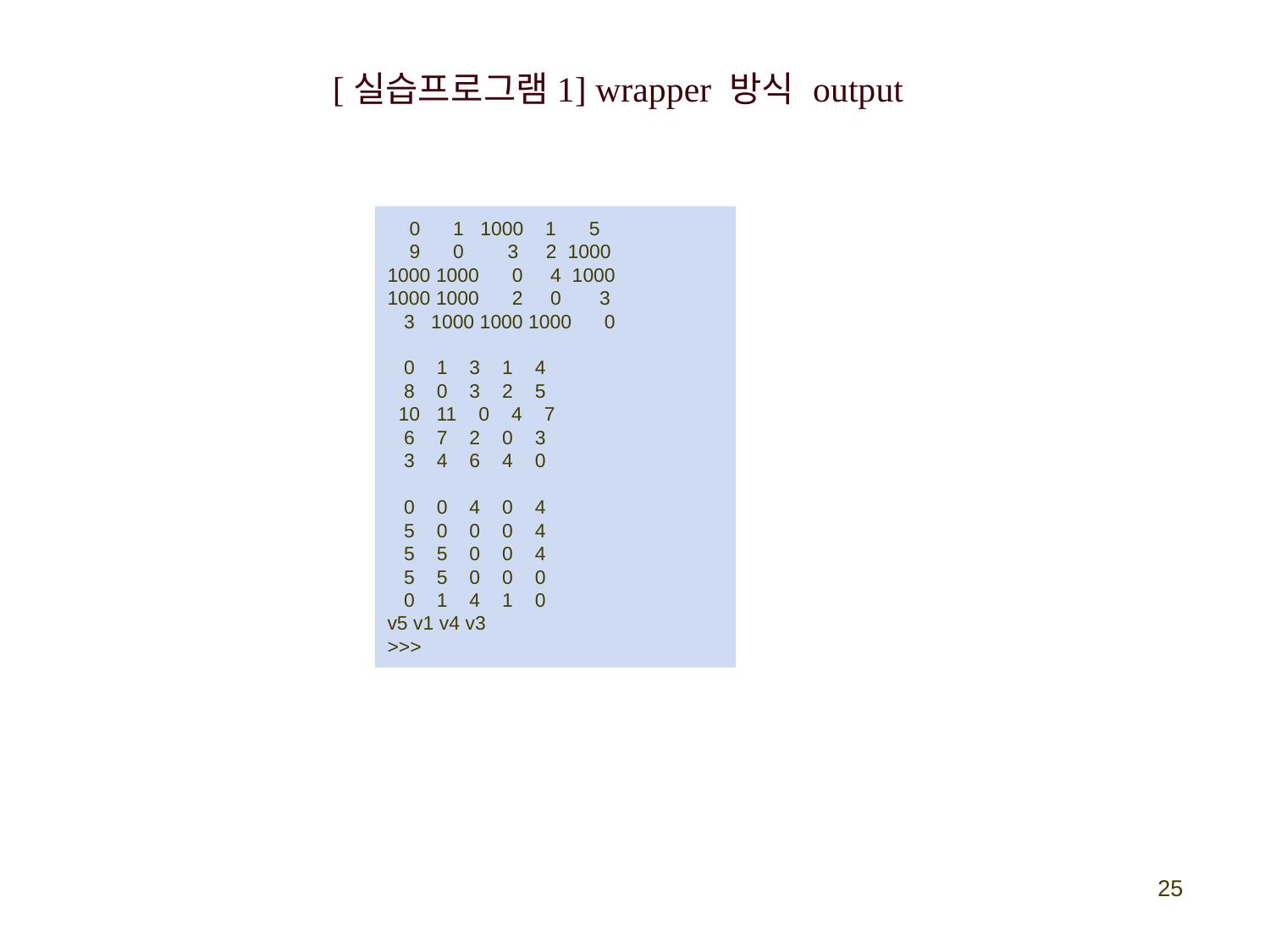

[실습프로그램1] wrapper 방식 output
    0      1   1000    1      5
    9      0        3     2  1000
1000 1000      0     4  1000
1000 1000      2     0       3
   3   1000 1000 1000      0

   0    1    3    1    4
   8    0    3    2    5
  10   11    0    4    7
   6    7    2    0    3
   3    4    6    4    0

   0    0    4    0    4
   5    0    0    0    4
   5    5    0    0    4
   5    5    0    0    0
   0    1    4    1    0
v5 v1 v4 v3
>>>
25